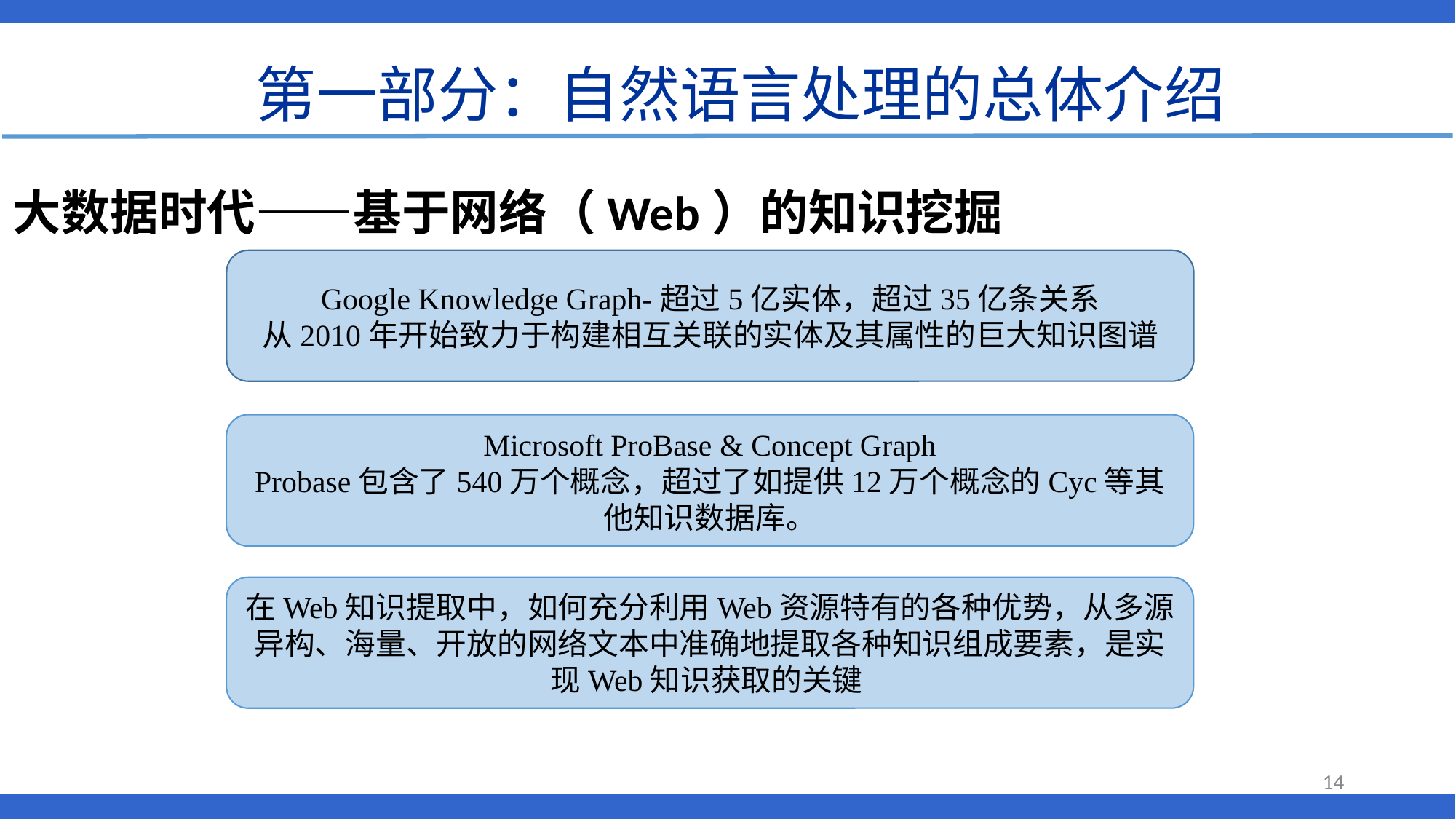

第一部分：自然语言处理的总体介绍
大数据时代——基于网络（Web）的知识挖掘
Google Knowledge Graph-超过5亿实体，超过35亿条关系
从2010年开始致力于构建相互关联的实体及其属性的巨大知识图谱
Microsoft ProBase & Concept Graph
Probase包含了540万个概念，超过了如提供12万个概念的Cyc等其他知识数据库。

在Web知识提取中，如何充分利用Web资源特有的各种优势，从多源异构、海量、开放的网络文本中准确地提取各种知识组成要素，是实现Web知识获取的关键
14